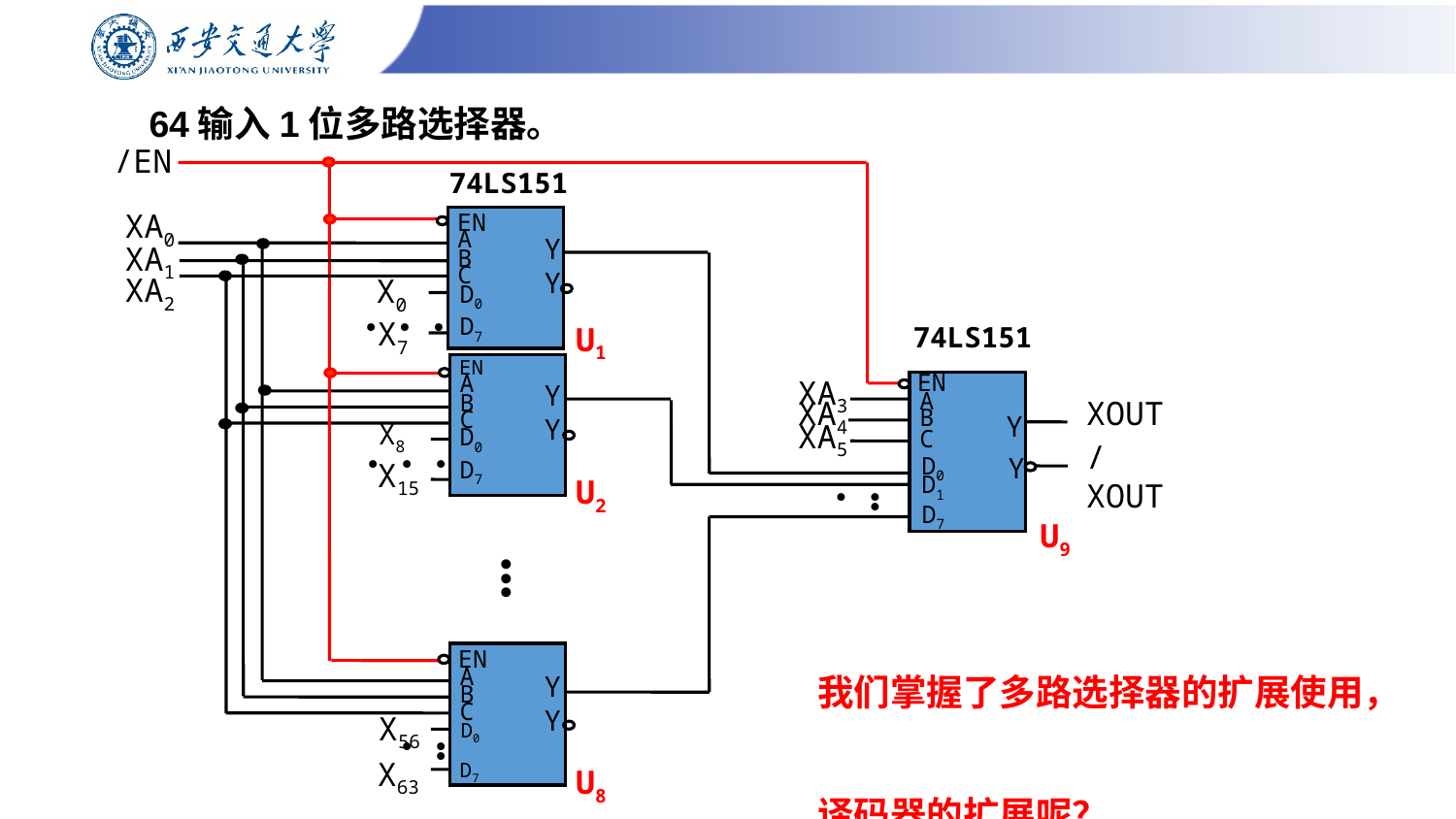

64输入1位多路选择器。
/EN

74LS151

XA0
EN

A

Y
XA1
B

C

Y

XA2
X0

D0

D7
X7
•••
U1
74LS151

EN

EN
A
XA3

Y

A

B

XA4
XOUT

B
C

Y

Y

XA5
X8
D0
C

/XOUT

Y
D0
•••
D7
X15
D1

U2

•••

D7
U9

•••
EN

A

Y
B

C

Y

X56
D0

•••

X63
D7
U8

# 我们掌握了多路选择器的扩展使用， 译码器的扩展呢？